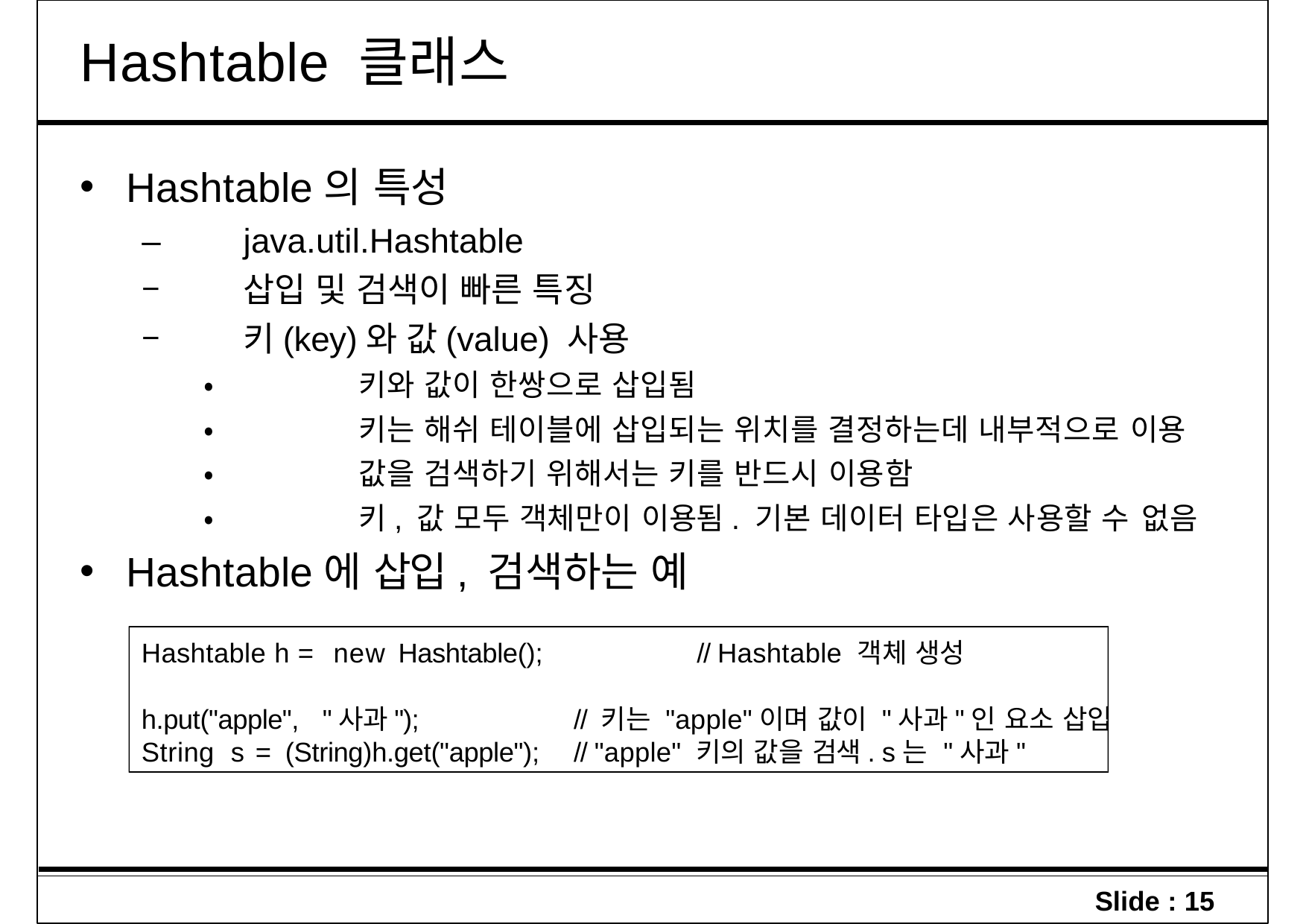

# Hashtable 클래스
Hashtable의 특성
–	java.util.Hashtable
–	삽입 및 검색이 빠른 특징
–	키(key)와 값(value) 사용
•	키와 값이 한쌍으로 삽입됨
•	키는 해쉬 테이블에 삽입되는 위치를 결정하는데 내부적으로 이용
•	값을 검색하기 위해서는 키를 반드시 이용함
•	키, 값 모두 객체만이 이용됨. 기본 데이터 타입은 사용할 수 없음
Hashtable에 삽입, 검색하는 예

Hashtable h =  new Hashtable();	// Hashtable 객체 생성

h.put("apple",   "사과");	// 키는 "apple"이며 값이 "사과"인 요소 삽입  String  s = (String)h.get("apple");	// "apple" 키의 값을 검색. s는 "사과"

Slide : 15